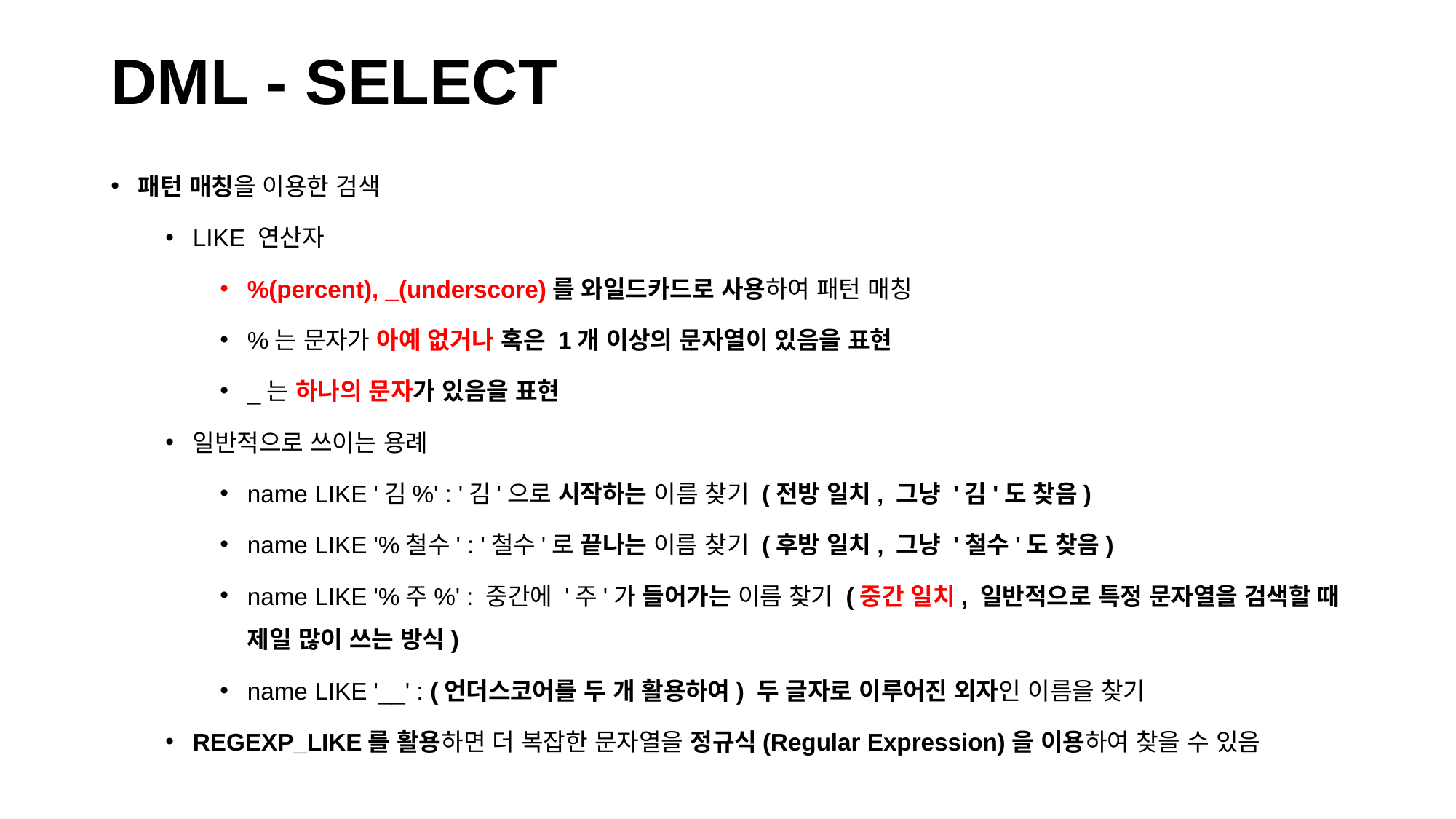

# DML - SELECT
패턴 매칭을 이용한 검색
LIKE 연산자
%(percent), _(underscore)를 와일드카드로 사용하여 패턴 매칭
%는 문자가 아예 없거나 혹은 1개 이상의 문자열이 있음을 표현
_는 하나의 문자가 있음을 표현
일반적으로 쓰이는 용례
name LIKE '김%' : '김'으로 시작하는 이름 찾기 (전방 일치, 그냥 '김'도 찾음)
name LIKE '%철수' : '철수'로 끝나는 이름 찾기 (후방 일치, 그냥 '철수'도 찾음)
name LIKE '%주%' : 중간에 '주'가 들어가는 이름 찾기 (중간 일치, 일반적으로 특정 문자열을 검색할 때 제일 많이 쓰는 방식)
name LIKE '__' : (언더스코어를 두 개 활용하여) 두 글자로 이루어진 외자인 이름을 찾기
REGEXP_LIKE를 활용하면 더 복잡한 문자열을 정규식(Regular Expression)을 이용하여 찾을 수 있음